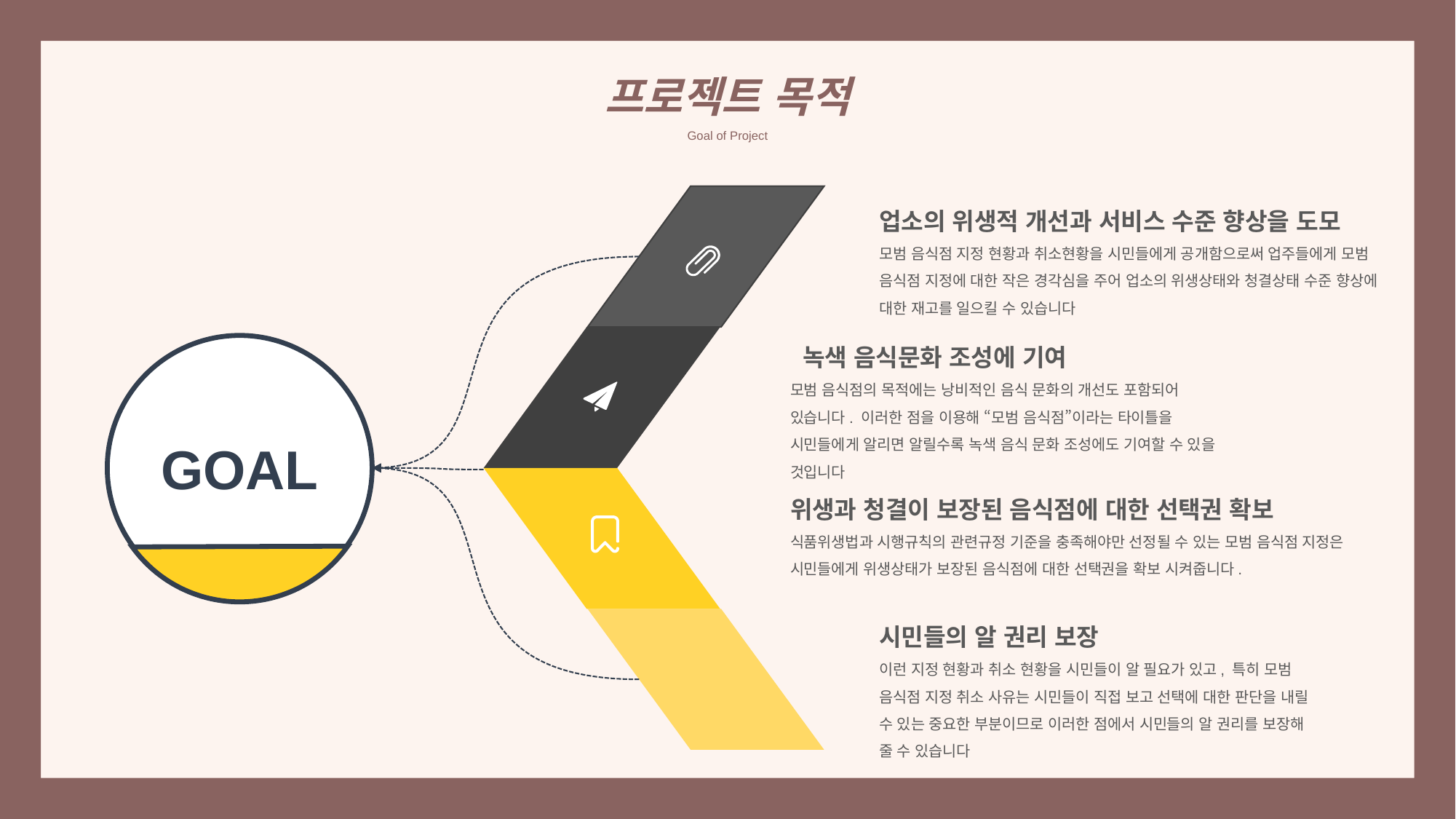

프로젝트 목적
Goal of Project

업소의 위생적 개선과 서비스 수준 향상을 도모
모범 음식점 지정 현황과 취소현황을 시민들에게 공개함으로써 업주들에게 모범 음식점 지정에 대한 작은 경각심을 주어 업소의 위생상태와 청결상태 수준 향상에 대한 재고를 일으킬 수 있습니다

 녹색 음식문화 조성에 기여
모범 음식점의 목적에는 낭비적인 음식 문화의 개선도 포함되어 있습니다. 이러한 점을 이용해 “모범 음식점”이라는 타이틀을 시민들에게 알리면 알릴수록 녹색 음식 문화 조성에도 기여할 수 있을 것입니다
GOAL

위생과 청결이 보장된 음식점에 대한 선택권 확보
식품위생법과 시행규칙의 관련규정 기준을 충족해야만 선정될 수 있는 모범 음식점 지정은 시민들에게 위생상태가 보장된 음식점에 대한 선택권을 확보 시켜줍니다.

시민들의 알 권리 보장
이런 지정 현황과 취소 현황을 시민들이 알 필요가 있고, 특히 모범 음식점 지정 취소 사유는 시민들이 직접 보고 선택에 대한 판단을 내릴 수 있는 중요한 부분이므로 이러한 점에서 시민들의 알 권리를 보장해 줄 수 있습니다